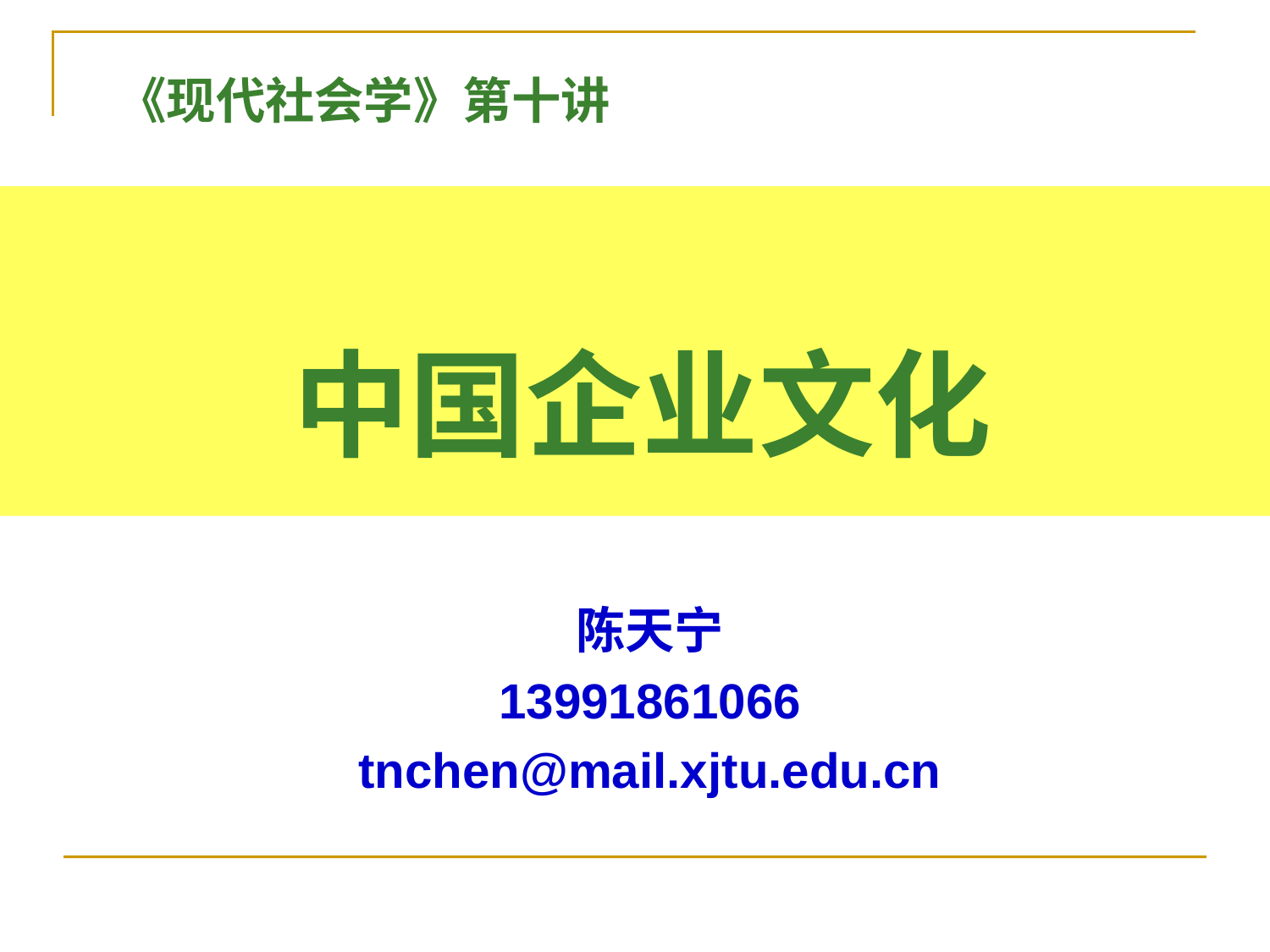

《现代社会学》第十讲
#
中国企业文化
陈天宁
13991861066
tnchen@mail.xjtu.edu.cn

1